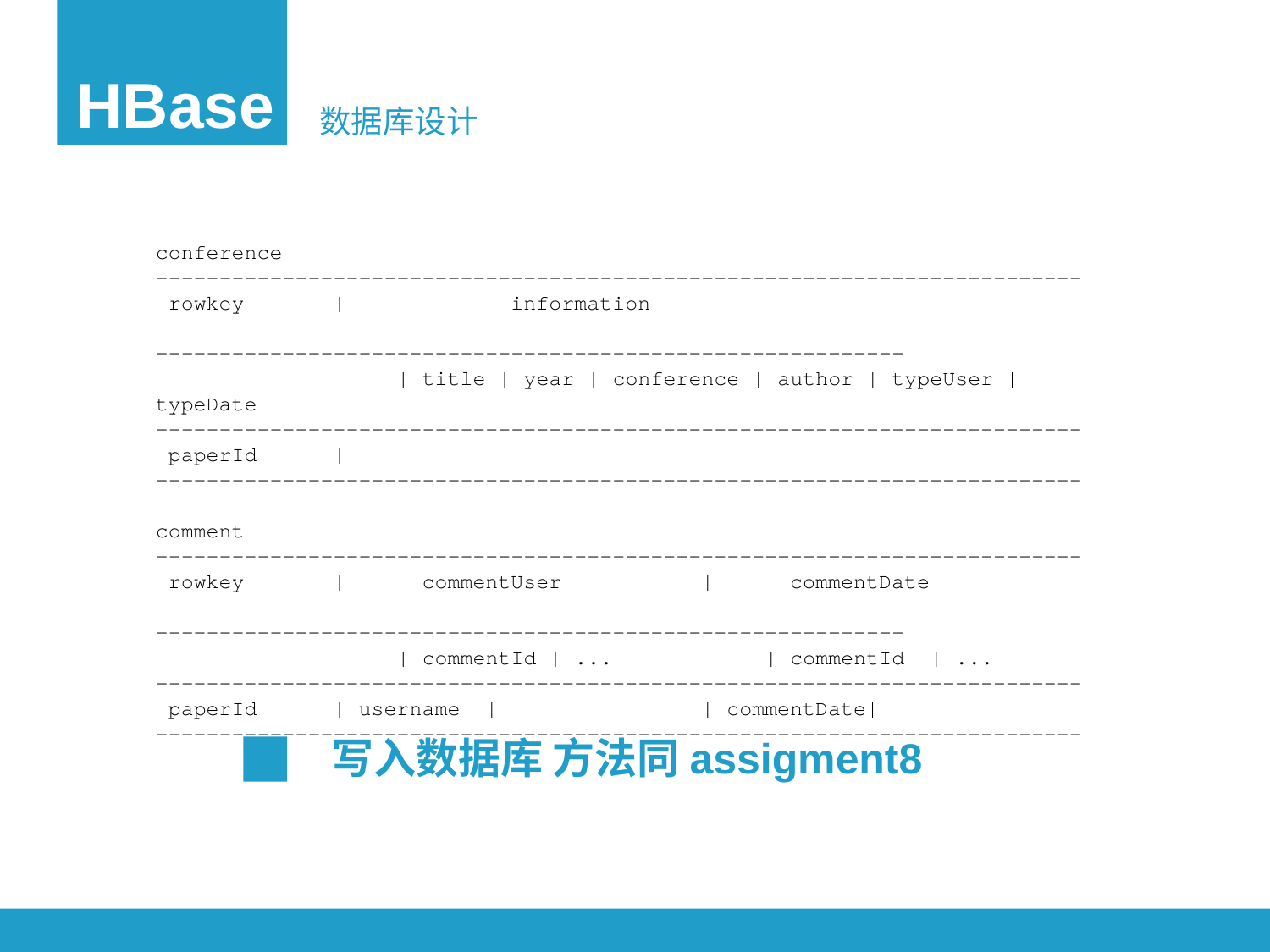

HBase
数据库设计
conference
-------------------------------------------------------------------------
 rowkey       |             information
	         -----------------------------------------------------------
	         | title | year | conference | author | typeUser | typeDate
-------------------------------------------------------------------------
 paperId      |
-------------------------------------------------------------------------

comment
-------------------------------------------------------------------------
 rowkey       |      commentUser           |      commentDate
	         -----------------------------------------------------------
	         | commentId | ...            | commentId  | ...
-------------------------------------------------------------------------
 paperId      | username  |                | commentDate|
-------------------------------------------------------------------------

写入数据库 方法同assigment8